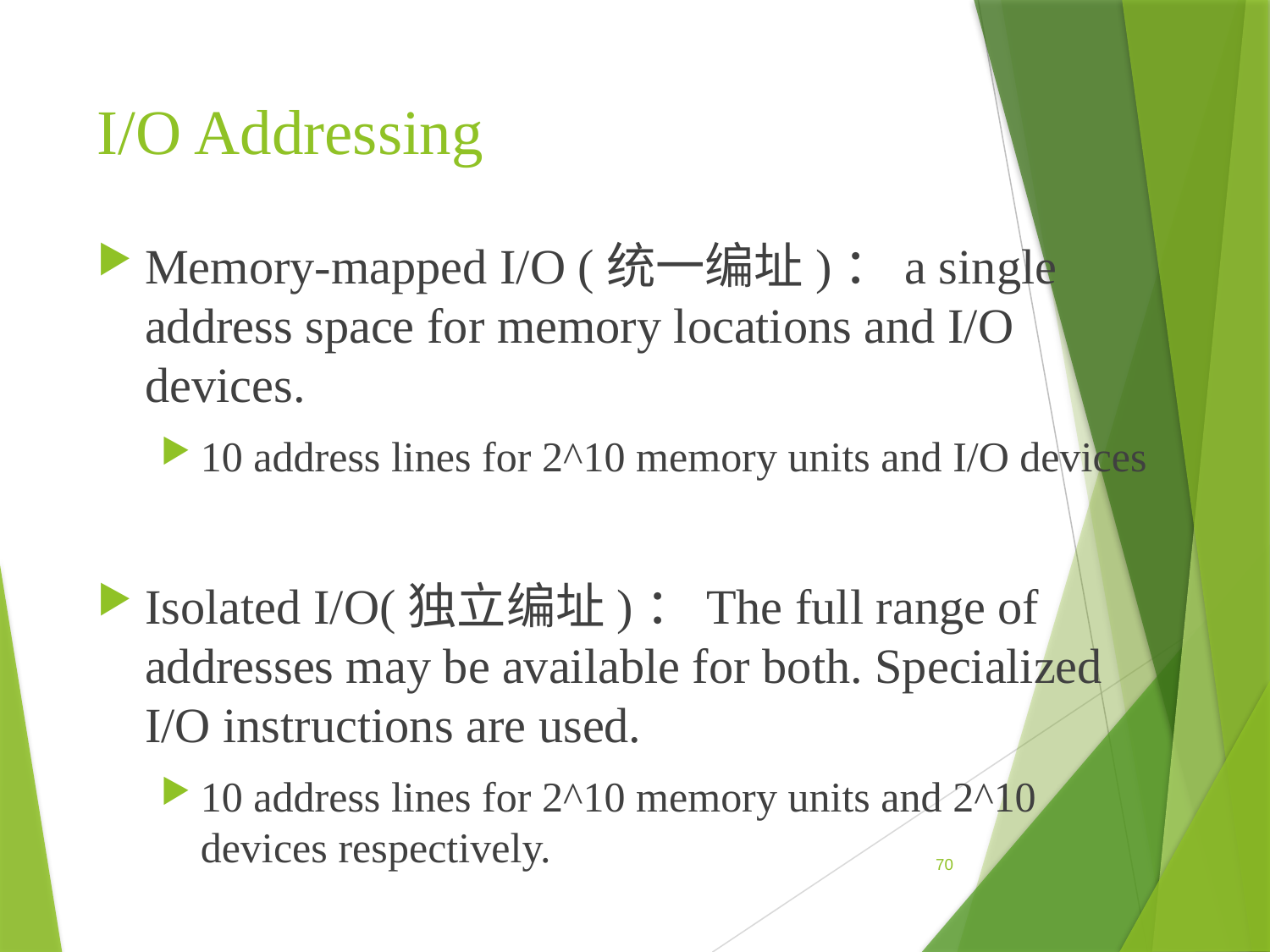

# I/O Addressing
Memory-mapped I/O (统一编址)：a single address space for memory locations and I/O devices.
10 address lines for 2^10 memory units and I/O devices

Isolated I/O(独立编址)：The full range of addresses may be available for both. Specialized I/O instructions are used.
10 address lines for 2^10 memory units and 2^10 devices respectively.

70